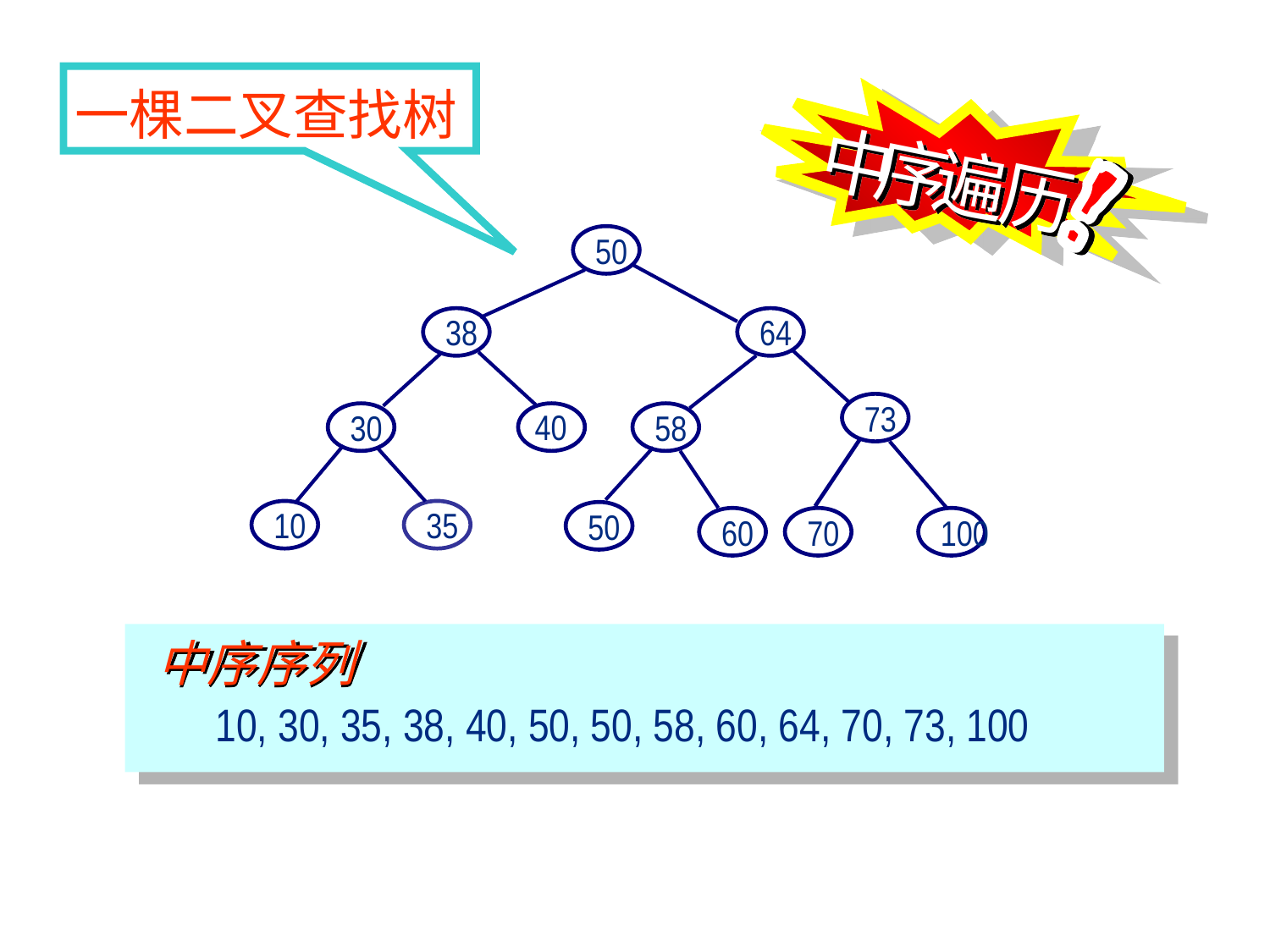

一棵二叉查找树

中
序
遍
历

50

38
64

73
40
30

58

10
35
50
60
70
100

中序序列
       10, 30, 35, 38, 40, 50, 50, 58, 60, 64, 70, 73, 100